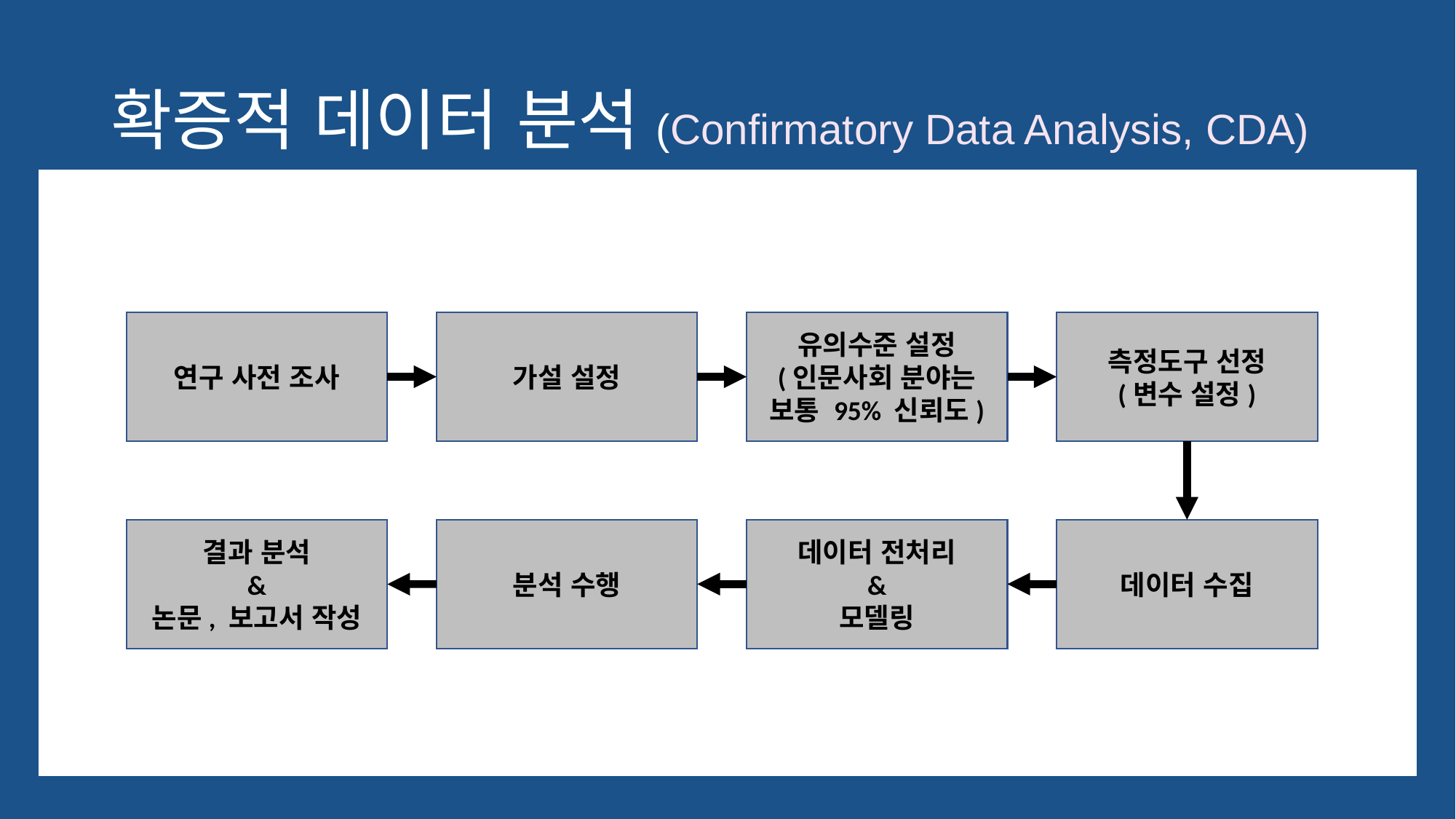

# 확증적 데이터 분석(Confirmatory Data Analysis, CDA)

측정도구 선정
(변수 설정)
유의수준 설정
(인문사회 분야는 보통 95% 신뢰도)
가설 설정
연구 사전 조사
분석 수행
데이터 전처리
&
모델링
데이터 수집
결과 분석
&
논문, 보고서 작성